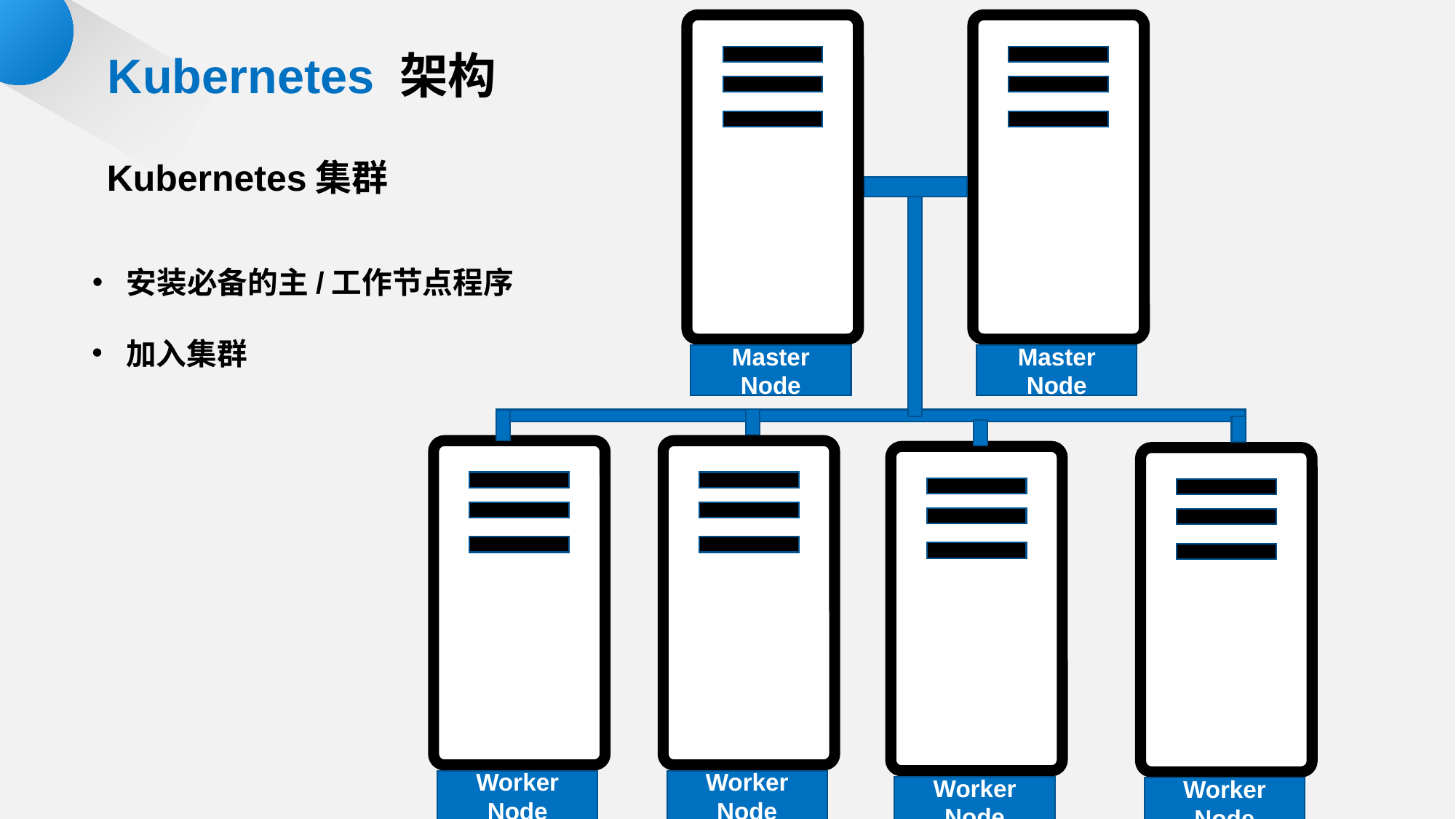

Kubernetes 架构

Kubernetes集群

安装必备的主/工作节点程序
加入集群
Master Node
Master Node

Worker Node
Worker Node
Worker Node
Worker Node